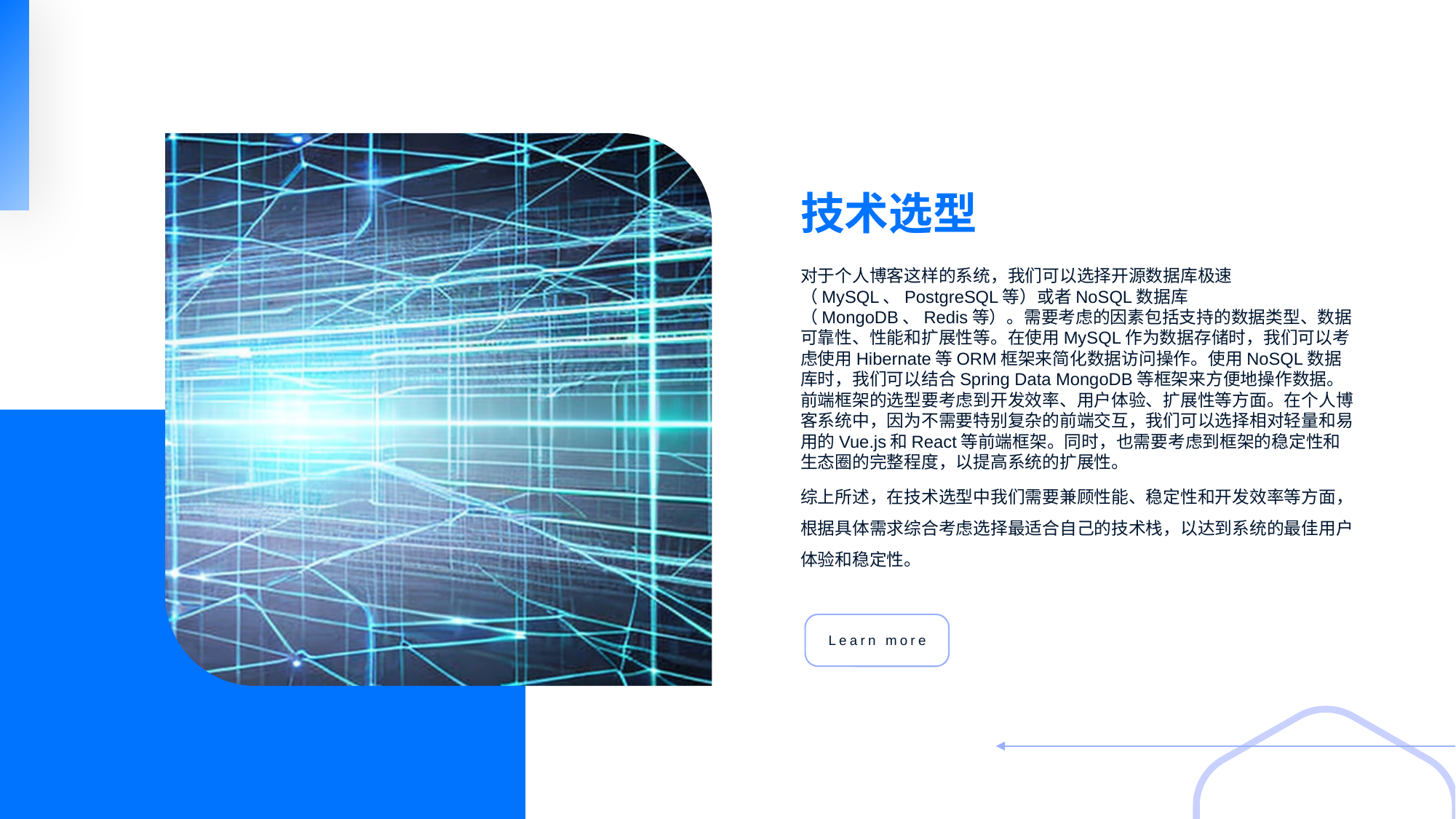

技术选型
对于个人博客这样的系统，我们可以选择开源数据库极速（MySQL、PostgreSQL等）或者NoSQL数据库（MongoDB、Redis等）。需要考虑的因素包括支持的数据类型、数据可靠性、性能和扩展性等。在使用MySQL作为数据存储时，我们可以考虑使用Hibernate等ORM框架来简化数据访问操作。使用NoSQL数据库时，我们可以结合Spring Data MongoDB等框架来方便地操作数据。
前端框架的选型要考虑到开发效率、用户体验、扩展性等方面。在个人博客系统中，因为不需要特别复杂的前端交互，我们可以选择相对轻量和易用的Vue.js和React等前端框架。同时，也需要考虑到框架的稳定性和生态圈的完整程度，以提高系统的扩展性。
综上所述，在技术选型中我们需要兼顾性能、稳定性和开发效率等方面，根据具体需求综合考虑选择最适合自己的技术栈，以达到系统的最佳用户体验和稳定性。

Learn more